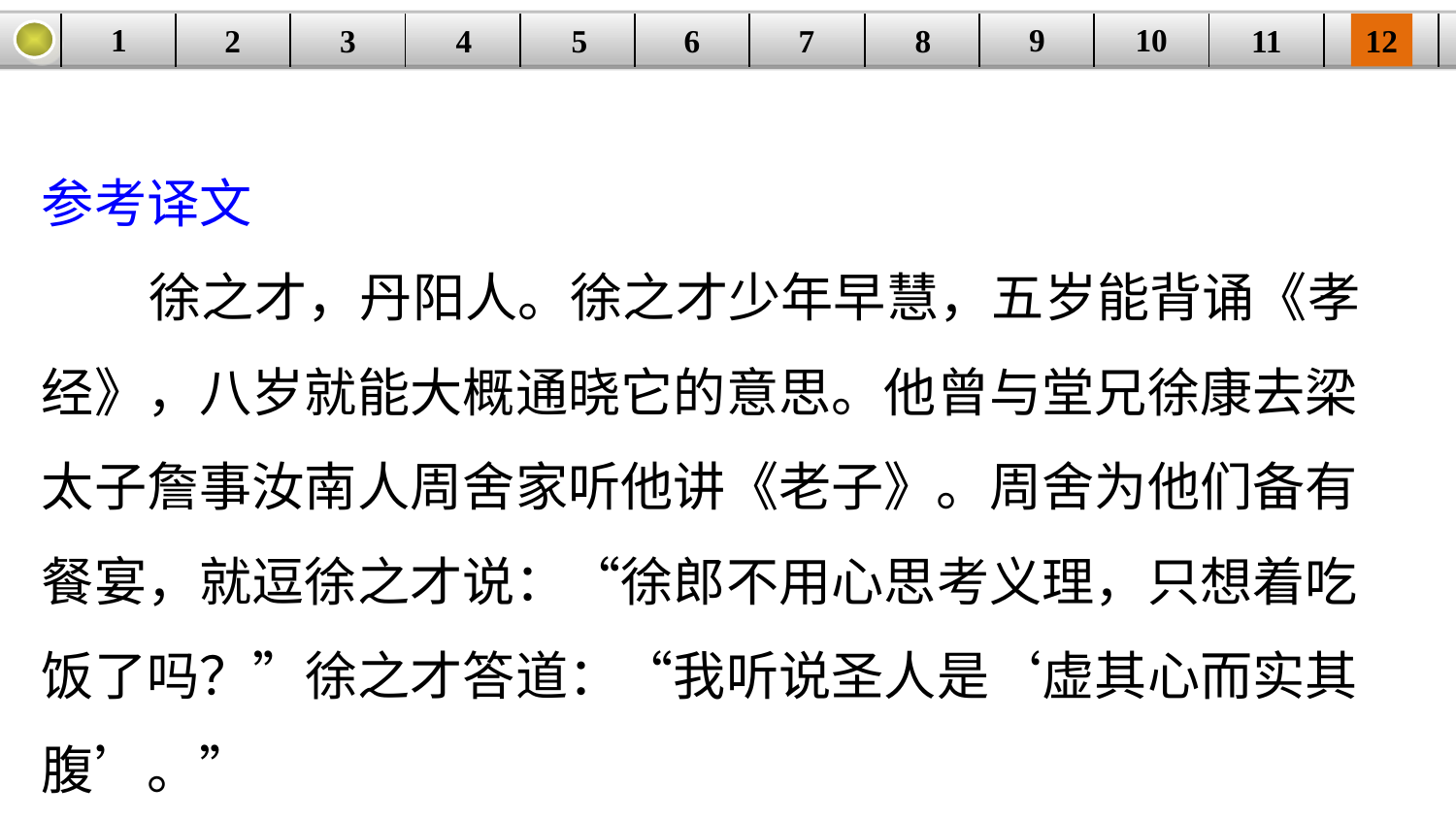

9
10
1
3
4
5
6
8
11
2
12
|  |  |  |  |  |  |  |  |  |  |  |  |
| --- | --- | --- | --- | --- | --- | --- | --- | --- | --- | --- | --- |
7

参考译文
        徐之才，丹阳人。徐之才少年早慧，五岁能背诵《孝经》，八岁就能大概通晓它的意思。他曾与堂兄徐康去梁太子詹事汝南人周舍家听他讲《老子》。周舍为他们备有餐宴，就逗徐之才说：“徐郎不用心思考义理，只想着吃饭了吗？”徐之才答道：“我听说圣人是‘虚其心而实其腹’。”